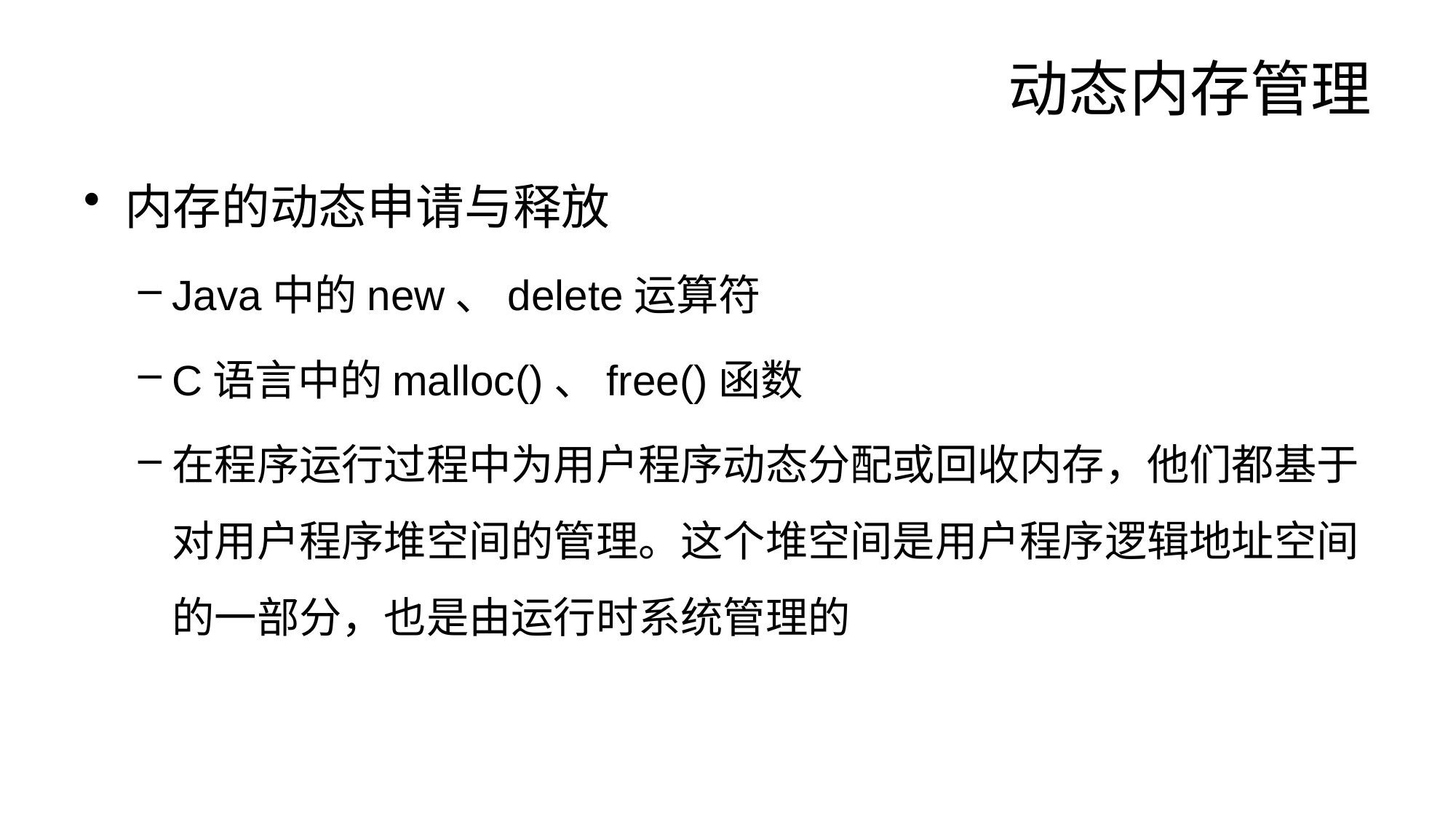

# 动态内存管理
内存的动态申请与释放
Java中的new、delete运算符
C语言中的malloc()、free()函数
在程序运行过程中为用户程序动态分配或回收内存，他们都基于对用户程序堆空间的管理。这个堆空间是用户程序逻辑地址空间的一部分，也是由运行时系统管理的